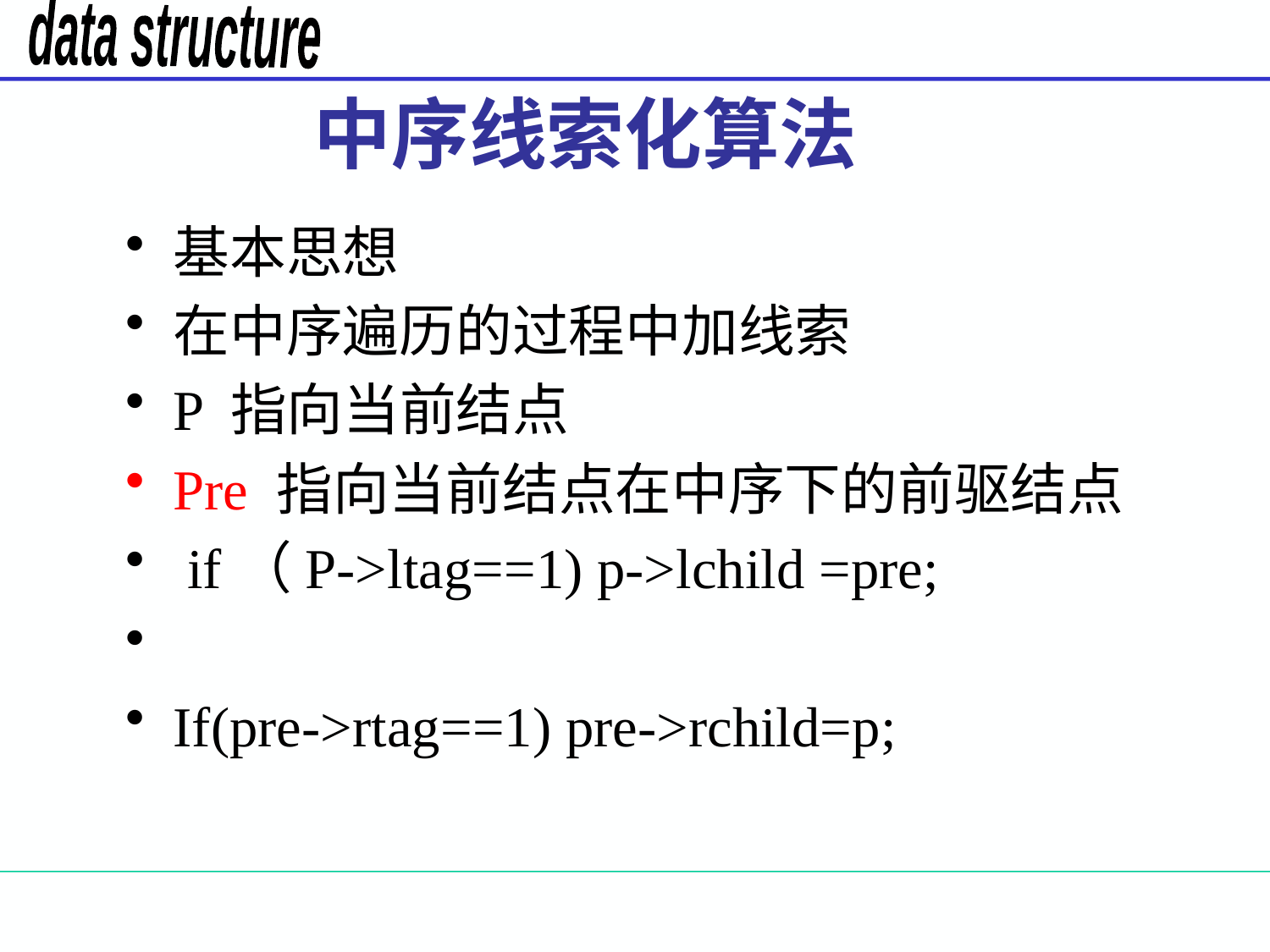

# 中序线索化算法
基本思想
在中序遍历的过程中加线索
P 指向当前结点
Pre 指向当前结点在中序下的前驱结点
 if（P->ltag==1) p->lchild =pre;

If(pre->rtag==1) pre->rchild=p;